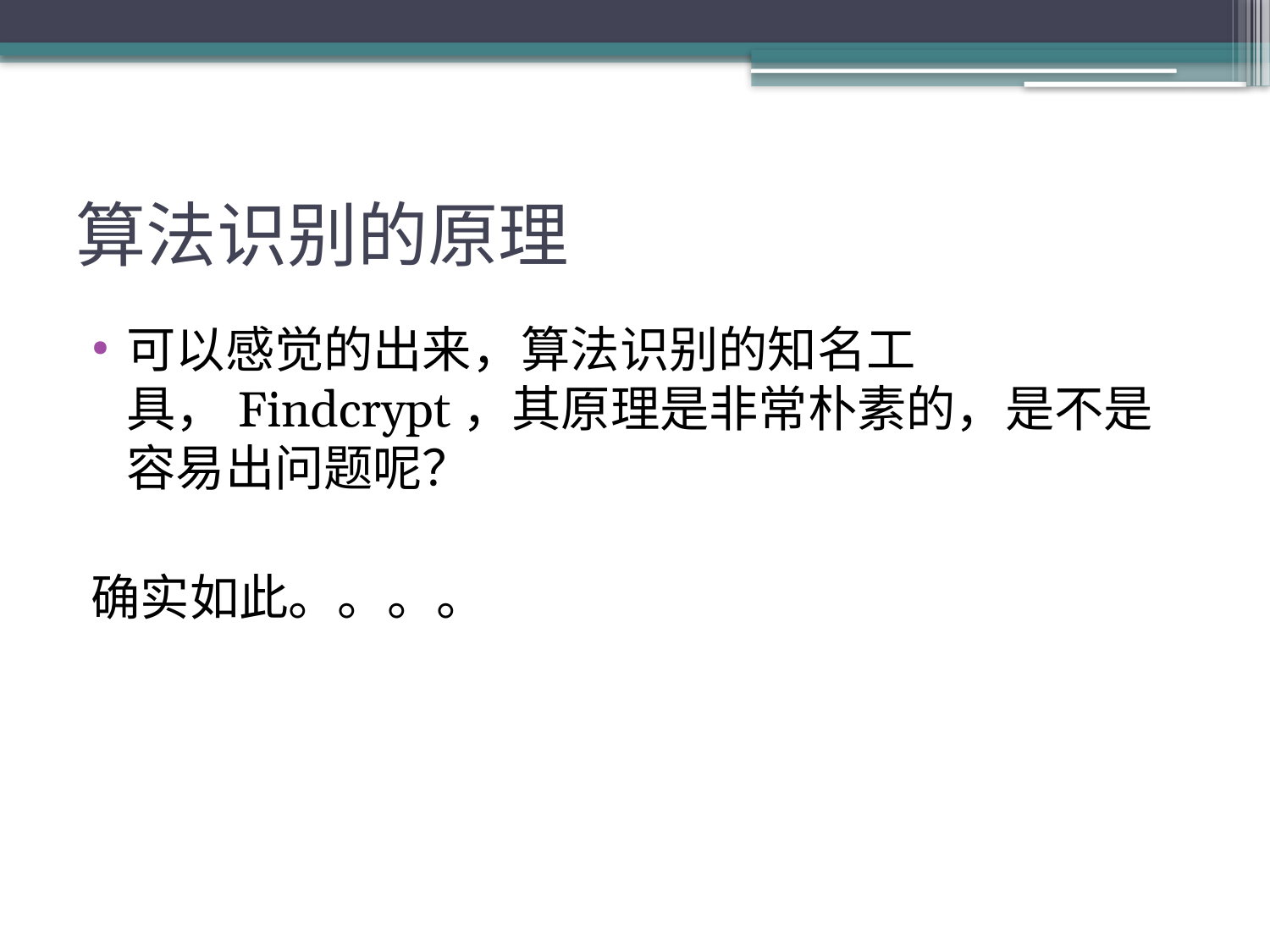

# 算法识别的原理
可以感觉的出来，算法识别的知名工具，Findcrypt，其原理是非常朴素的，是不是容易出问题呢？

确实如此。。。。